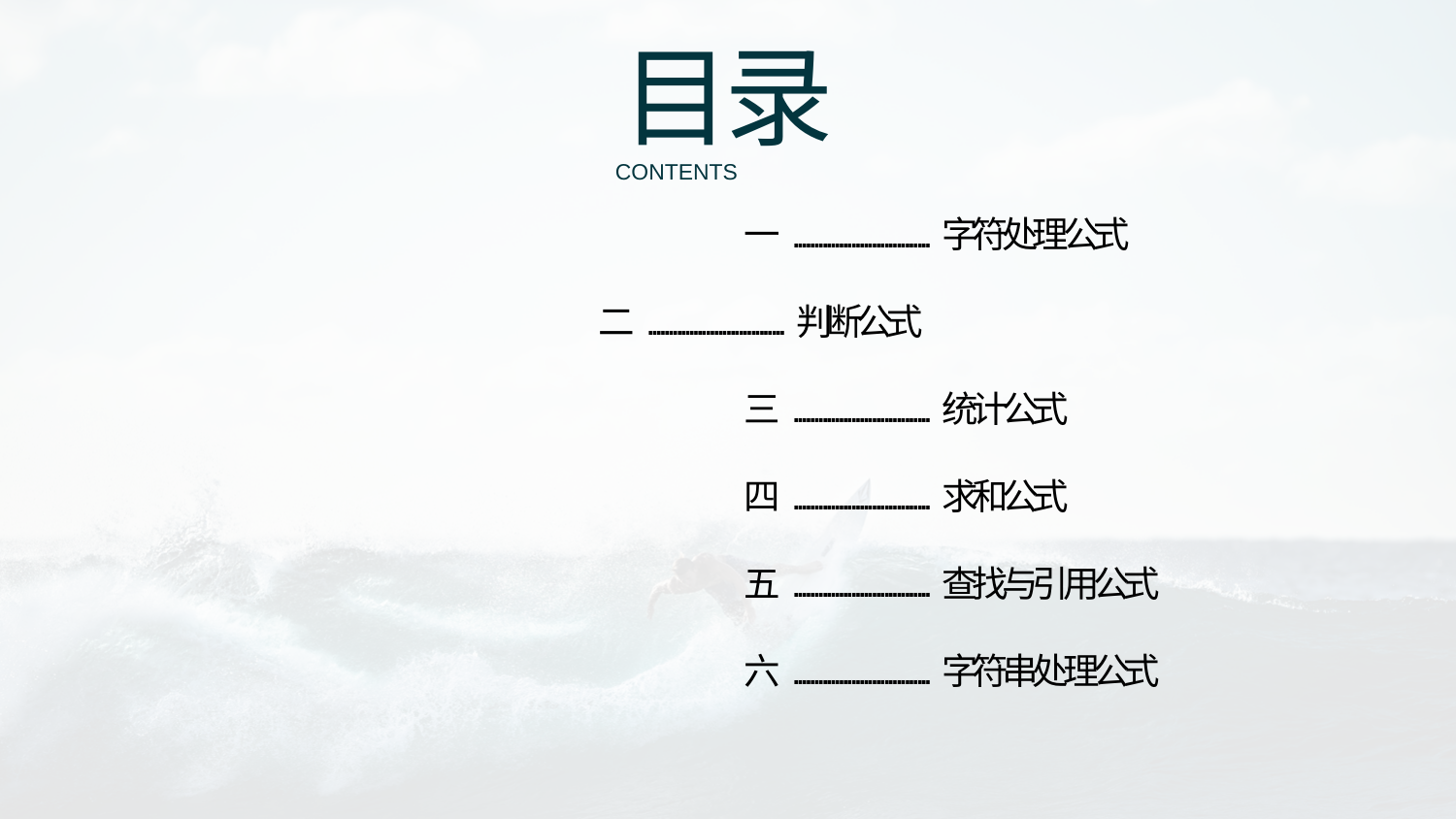

目录
CONTENTS
				一 .................................字符处理公式

		二 .................................判断公式

				三 .................................统计公式

				四 .................................求和公式

				五 .................................查找与引用公式

				六 .................................字符串处理公式